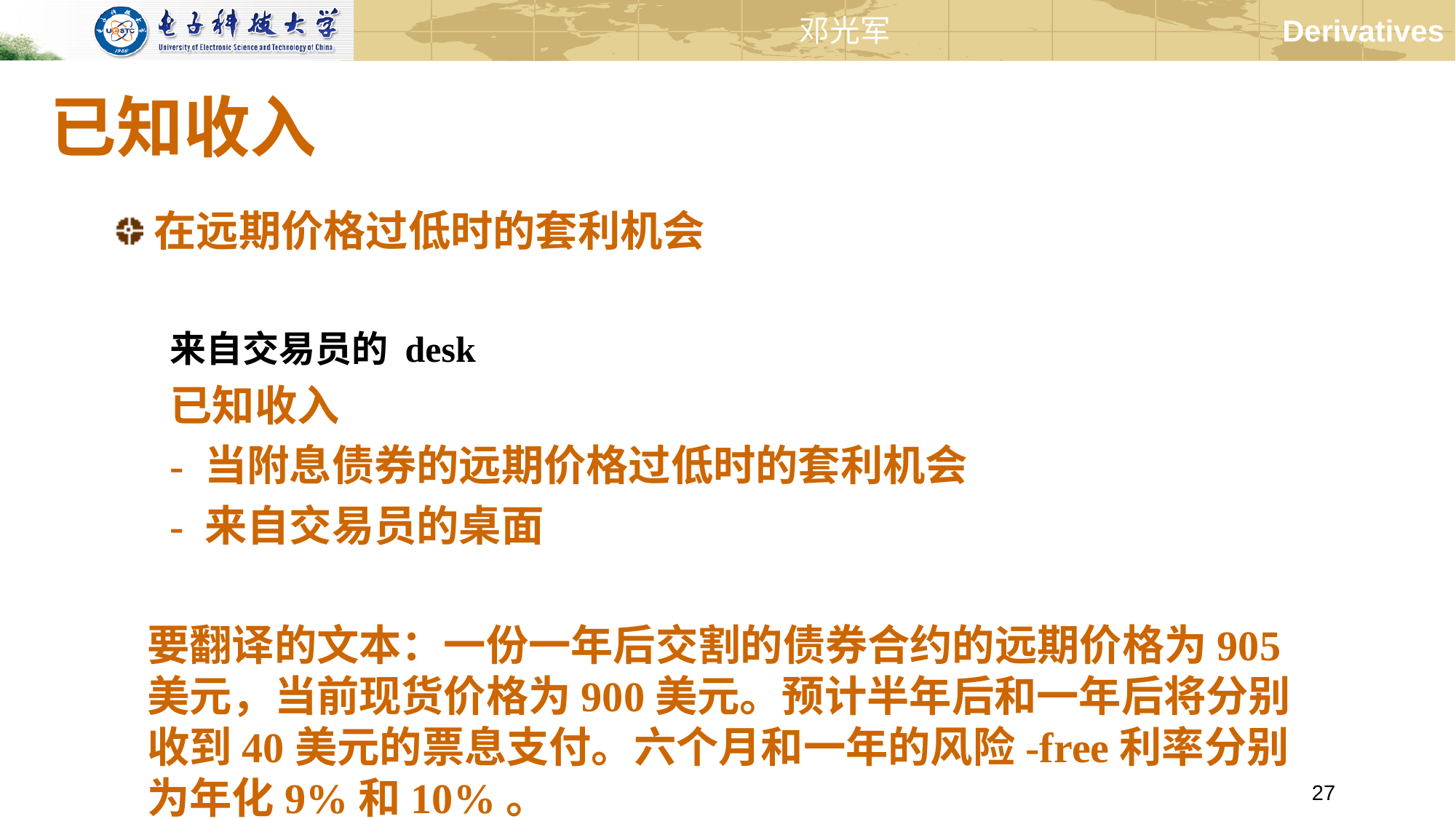

# 已知收入
在远期价格过低时的套利机会

来自交易员的 desk
已知收入
- 当附息债券的远期价格过低时的套利机会
- 来自交易员的桌面

要翻译的文本：一份一年后交割的债券合约的远期价格为905美元，当前现货价格为900美元。预计半年后和一年后将分别收到40美元的票息支付。六个月和一年的风险-free利率分别为年化9%和10%。